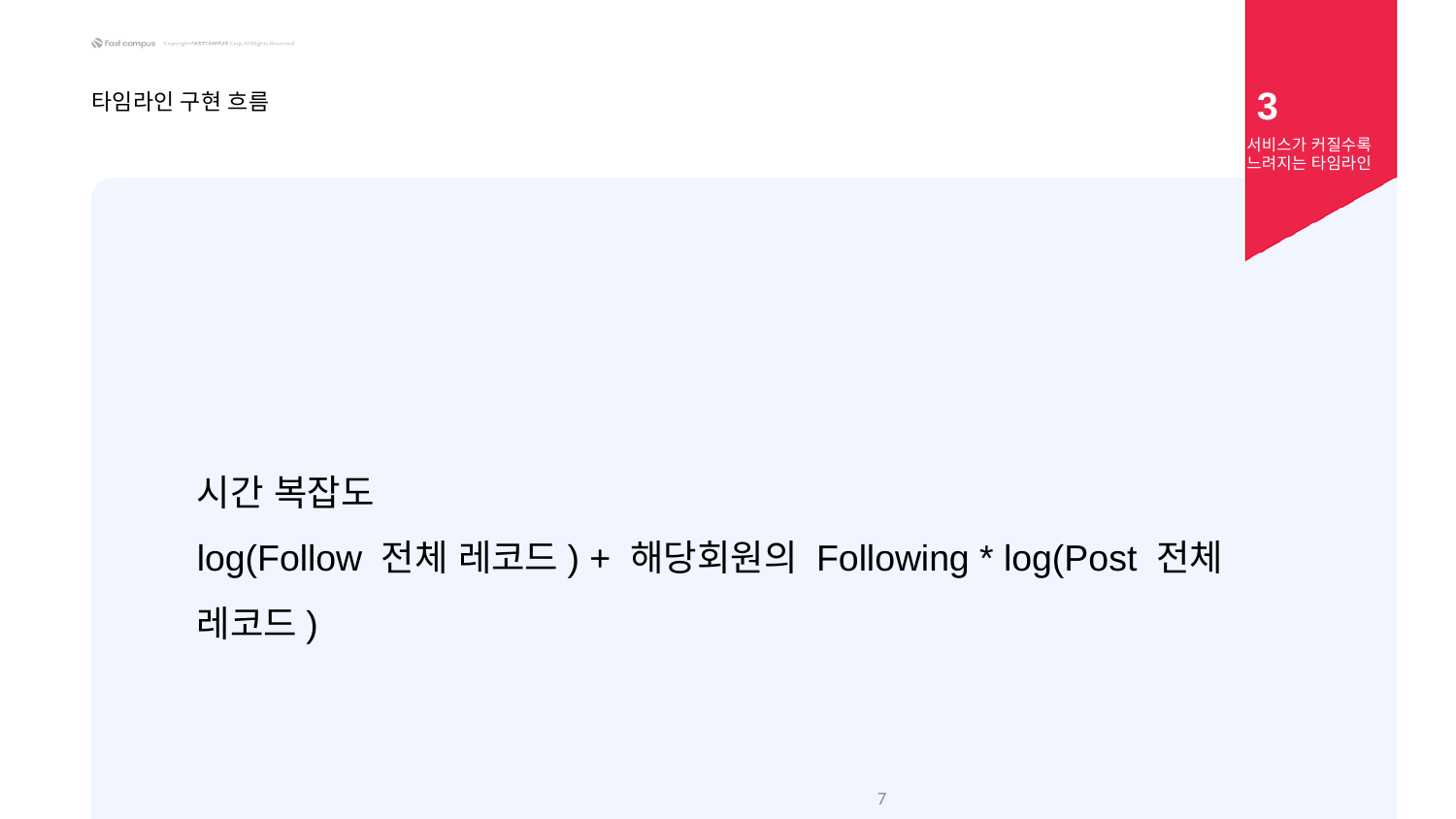

3
타임라인 구현 흐름
서비스가 커질수록 느려지는 타임라인
시간 복잡도
log(Follow 전체 레코드) + 해당회원의 Following * log(Post 전체 레코드)
7